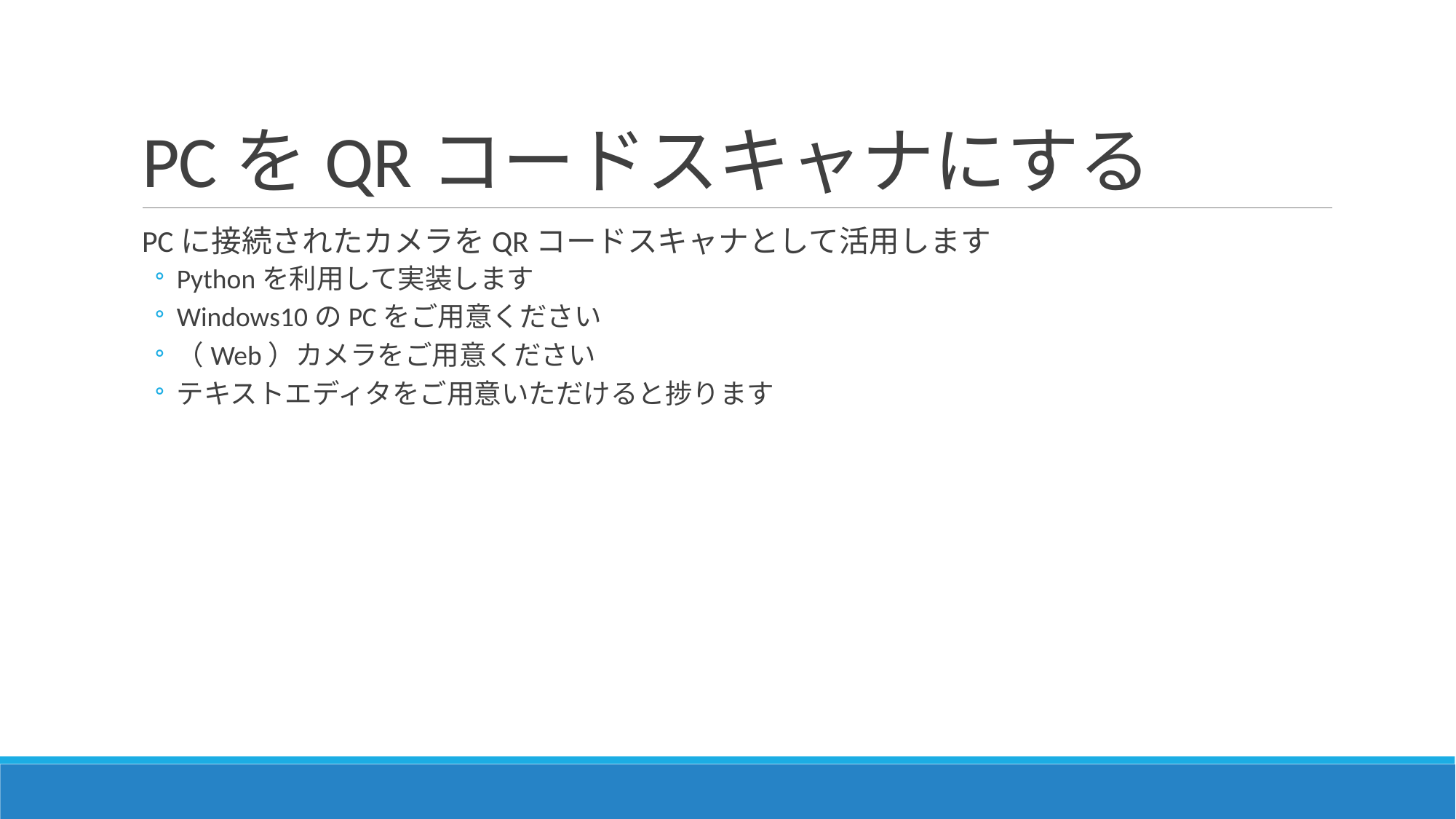

# PCをQRコードスキャナにする
PCに接続されたカメラをQRコードスキャナとして活用します
Pythonを利用して実装します
Windows10のPCをご用意ください
（Web）カメラをご用意ください
テキストエディタをご用意いただけると捗ります